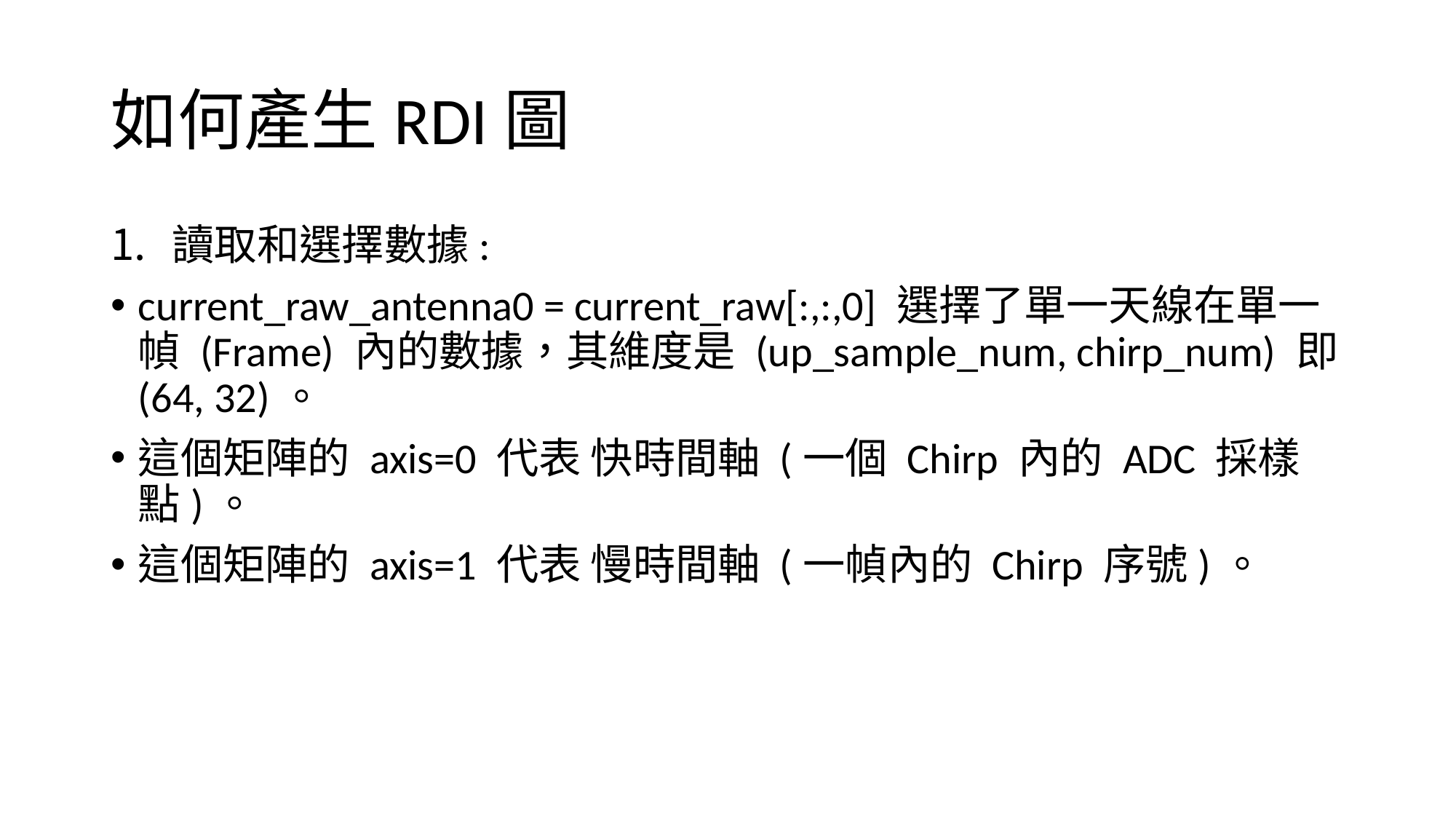

# 如何產生RDI圖
讀取和選擇數據:
current_raw_antenna0 = current_raw[:,:,0] 選擇了單一天線在單一幀 (Frame) 內的數據，其維度是 (up_sample_num, chirp_num) 即 (64, 32)。
這個矩陣的 axis=0 代表 快時間軸 (一個 Chirp 內的 ADC 採樣點)。
這個矩陣的 axis=1 代表 慢時間軸 (一幀內的 Chirp 序號)。